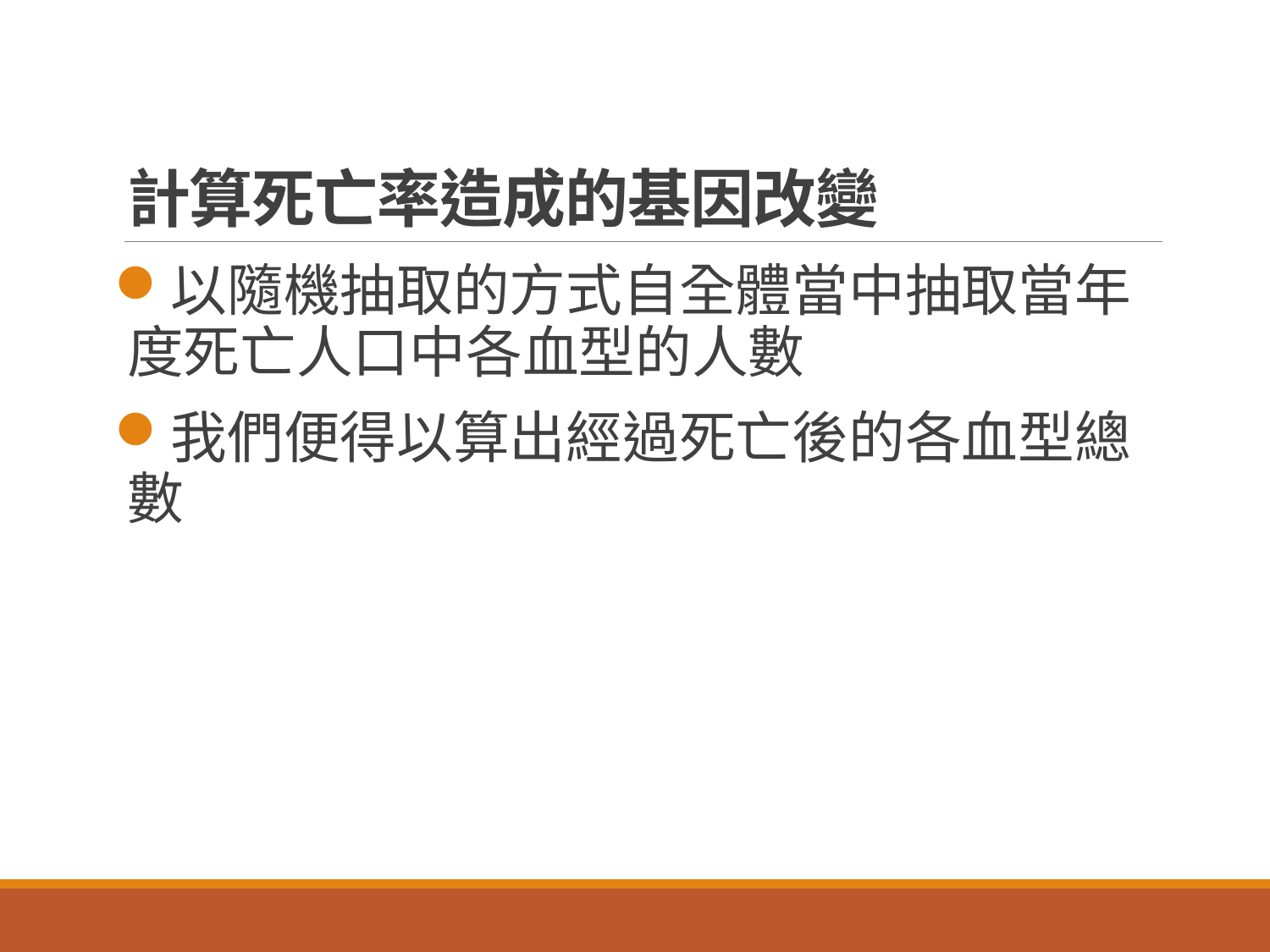

# 計算死亡率造成的基因改變
以隨機抽取的方式自全體當中抽取當年度死亡人口中各血型的人數
我們便得以算出經過死亡後的各血型總數